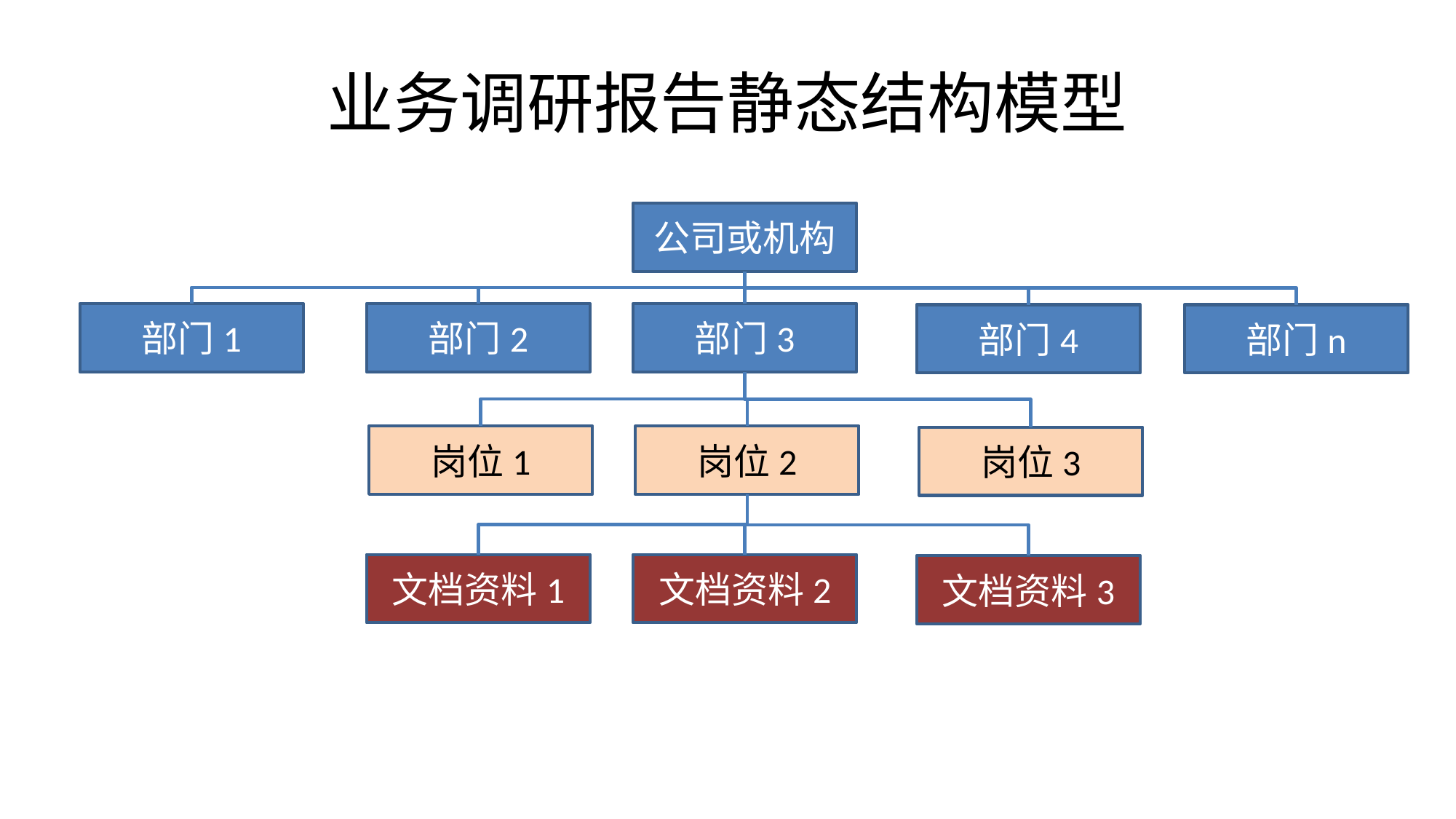

# 业务调研报告静态结构模型
公司或机构
部门1
部门2
部门3
部门4
部门n
岗位1
岗位2
岗位3
文档资料1
文档资料2
文档资料3